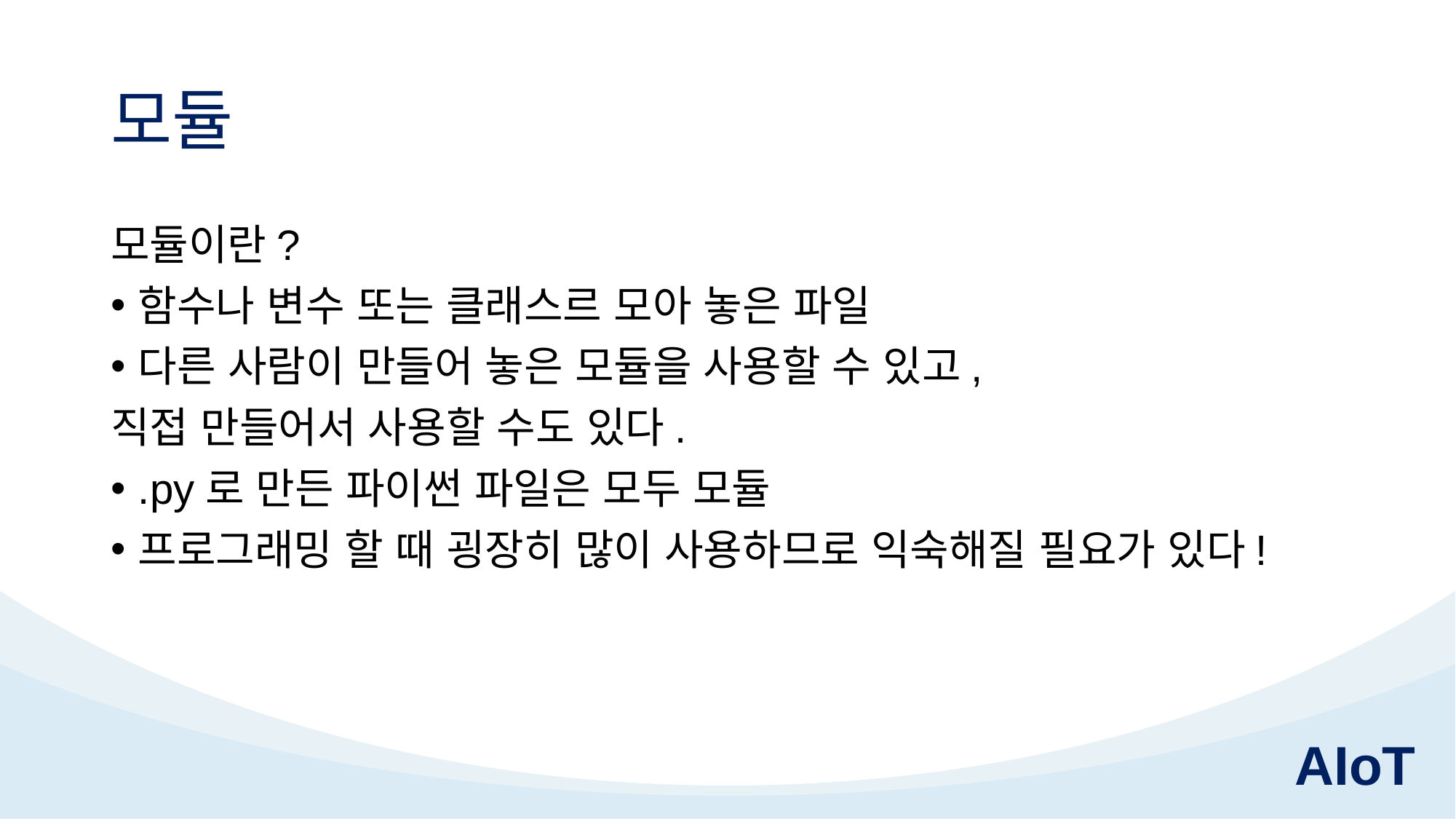

# 모듈
모듈이란?
함수나 변수 또는 클래스르 모아 놓은 파일
다른 사람이 만들어 놓은 모듈을 사용할 수 있고,
직접 만들어서 사용할 수도 있다.
.py로 만든 파이썬 파일은 모두 모듈
프로그래밍 할 때 굉장히 많이 사용하므로 익숙해질 필요가 있다!